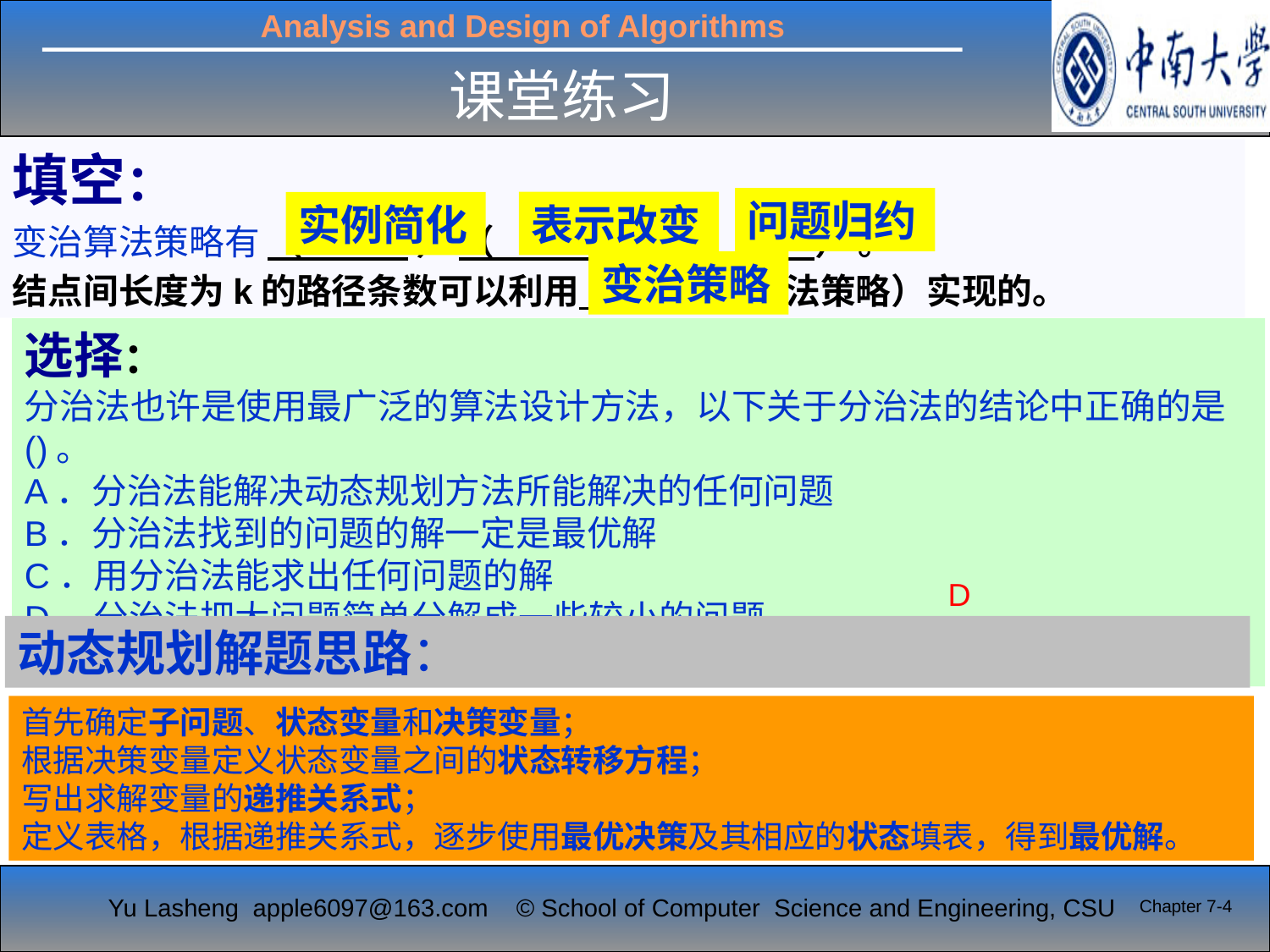

课堂练习
填空：
变治算法策略有 （              ） （                ）（               ） 。
结点间长度为k的路径条数可以利用        （哪种算法策略）实现的。
问题归约
表示改变
实例简化
变治策略
选择：
分治法也许是使用最广泛的算法设计方法，以下关于分治法的结论中正确的是()。
A．分治法能解决动态规划方法所能解决的任何问题
B．分治法找到的问题的解一定是最优解
C．用分治法能求出任何问题的解
D．分治法把大问题简单分解成一些较小的问题

D
动态规划解题思路：
首先确定子问题、状态变量和决策变量；
根据决策变量定义状态变量之间的状态转移方程；
写出求解变量的递推关系式；
定义表格，根据递推关系式，逐步使用最优决策及其相应的状态填表，得到最优解。
Chapter 7-4